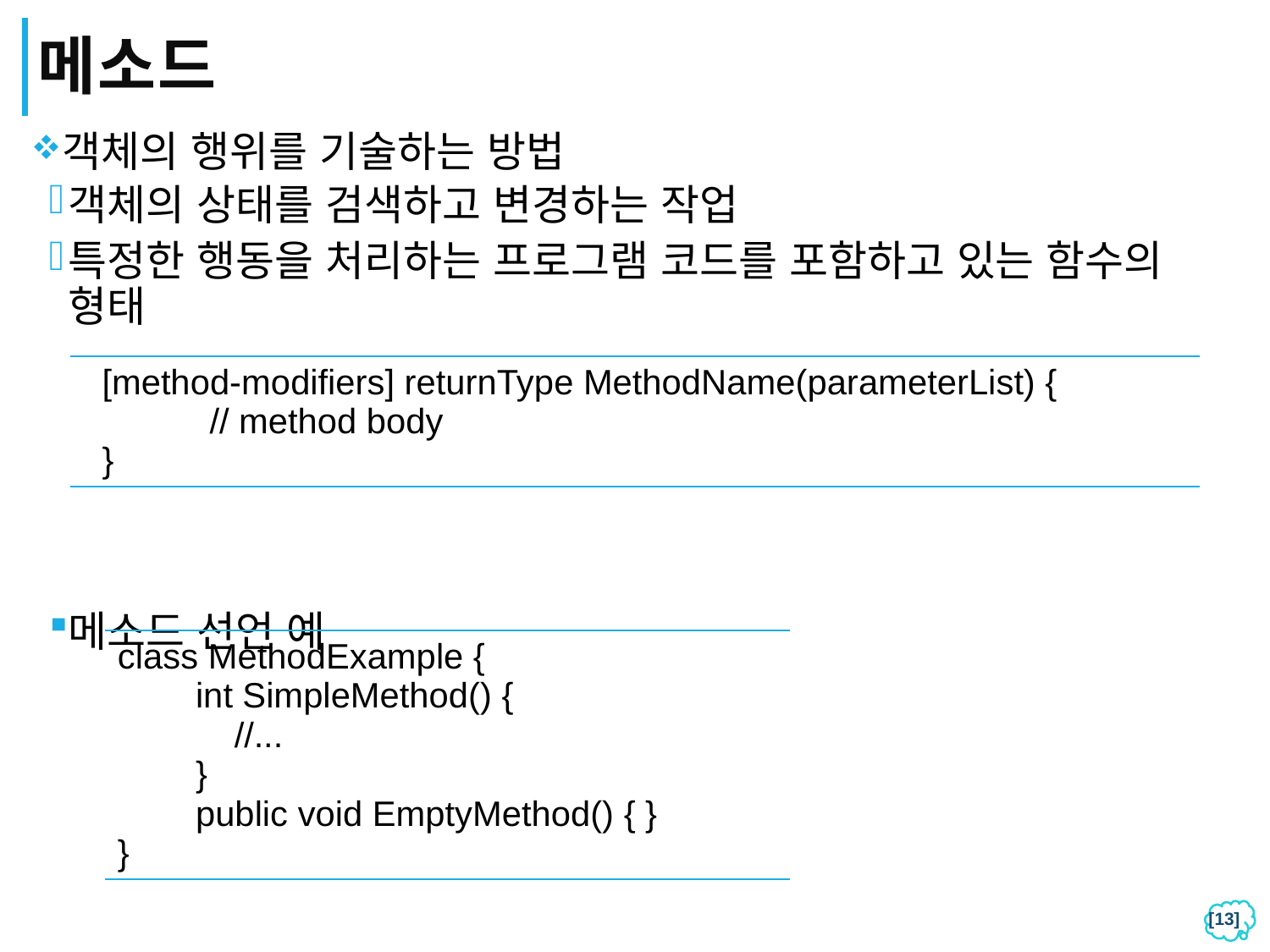

# 메소드
객체의 행위를 기술하는 방법
객체의 상태를 검색하고 변경하는 작업
특정한 행동을 처리하는 프로그램 코드를 포함하고 있는 함수의 형태

메소드 선언 예
| [method-modifiers] returnType MethodName(parameterList) { // method body } |
| --- |
| class MethodExample { int SimpleMethod() { //...         }         public void EmptyMethod() { } } |
| --- |
[13]